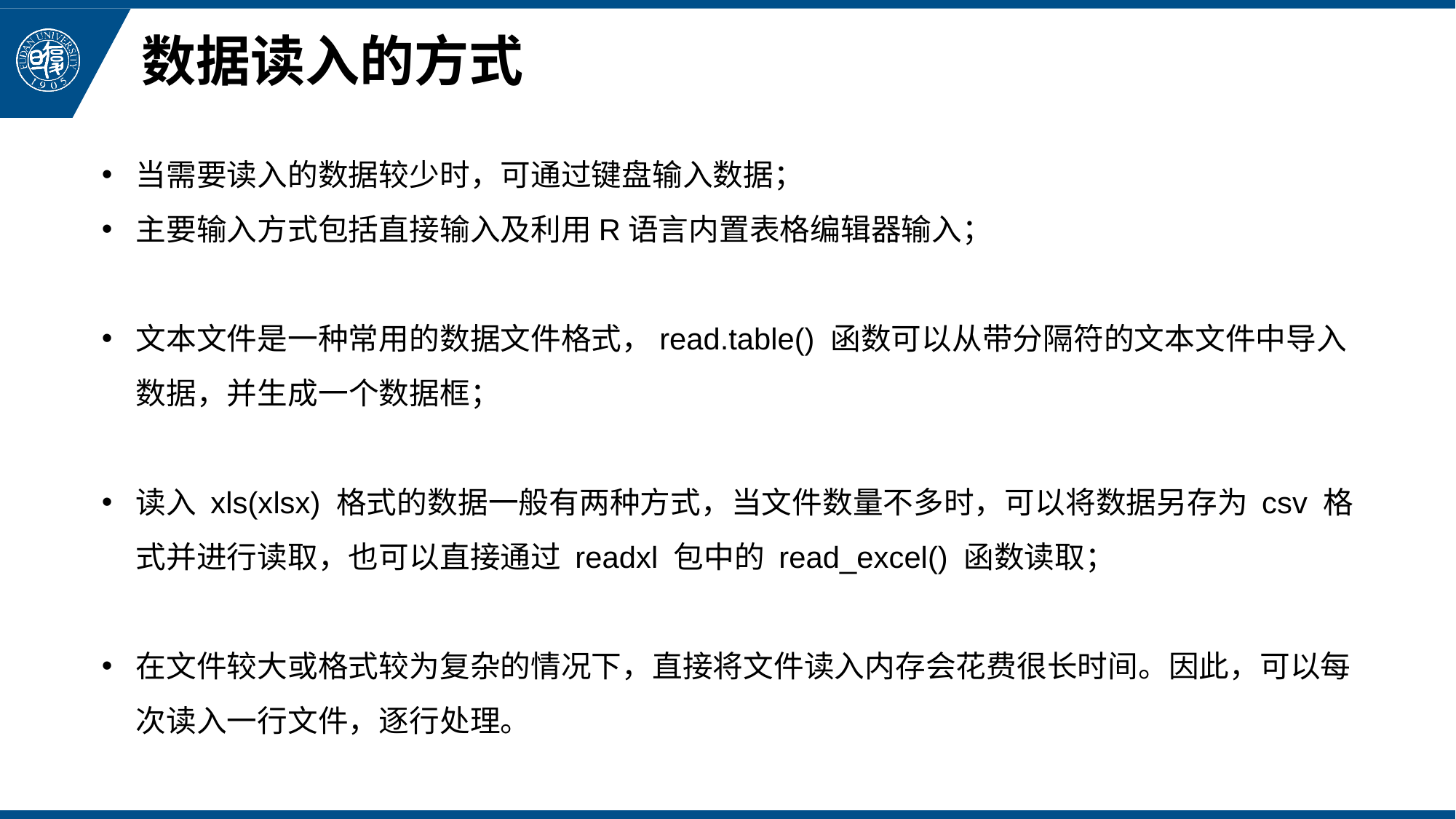

# 数据读入的方式
当需要读入的数据较少时，可通过键盘输入数据；
主要输入方式包括直接输入及利用R语言内置表格编辑器输入；

文本文件是一种常用的数据文件格式，read.table() 函数可以从带分隔符的文本文件中导入数据，并生成一个数据框；

读入 xls(xlsx) 格式的数据一般有两种方式，当文件数量不多时，可以将数据另存为 csv 格式并进行读取，也可以直接通过 readxl 包中的 read_excel() 函数读取；

在文件较大或格式较为复杂的情况下，直接将文件读入内存会花费很长时间。因此，可以每次读入一行文件，逐行处理。